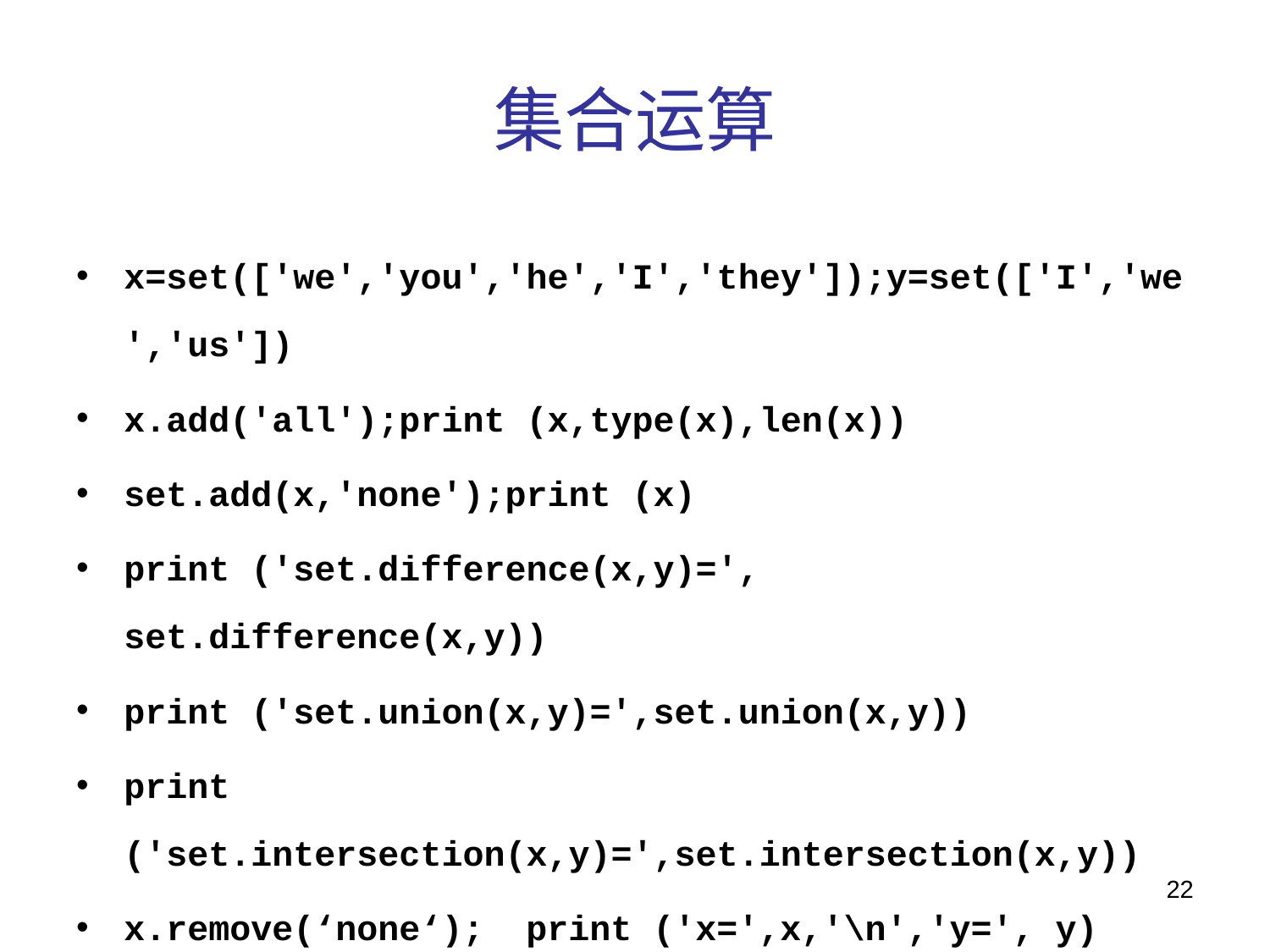

# 集合运算
x=set(['we','you','he','I','they']);y=set(['I','we','us'])
x.add('all');print (x,type(x),len(x))
set.add(x,'none');print (x)
print ('set.difference(x,y)=', set.difference(x,y))
print ('set.union(x,y)=',set.union(x,y))
print ('set.intersection(x,y)=',set.intersection(x,y))
x.remove(‘none‘);  print ('x=',x,'\n','y=', y)
22